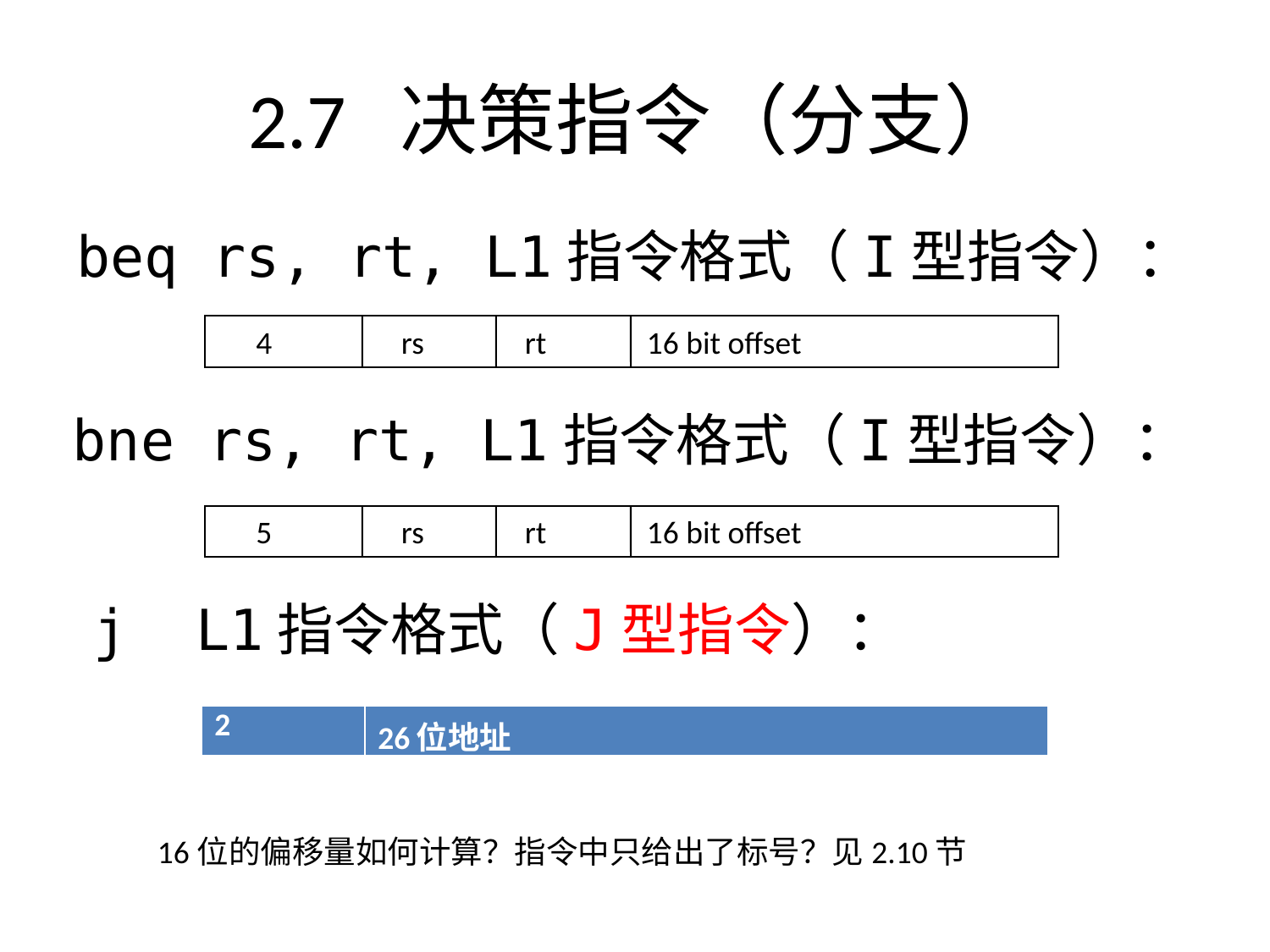

# 2.7  决策指令（分支）
beq rs, rt, L1指令格式（I型指令）：

4                  rs              rt              16 bit offset

bne rs, rt, L1指令格式（I型指令）：

5                  rs              rt              16 bit offset

j  L1指令格式（J型指令）：
| 2 | 26位地址 |
| --- | --- |
16位的偏移量如何计算？指令中只给出了标号？见2.10节